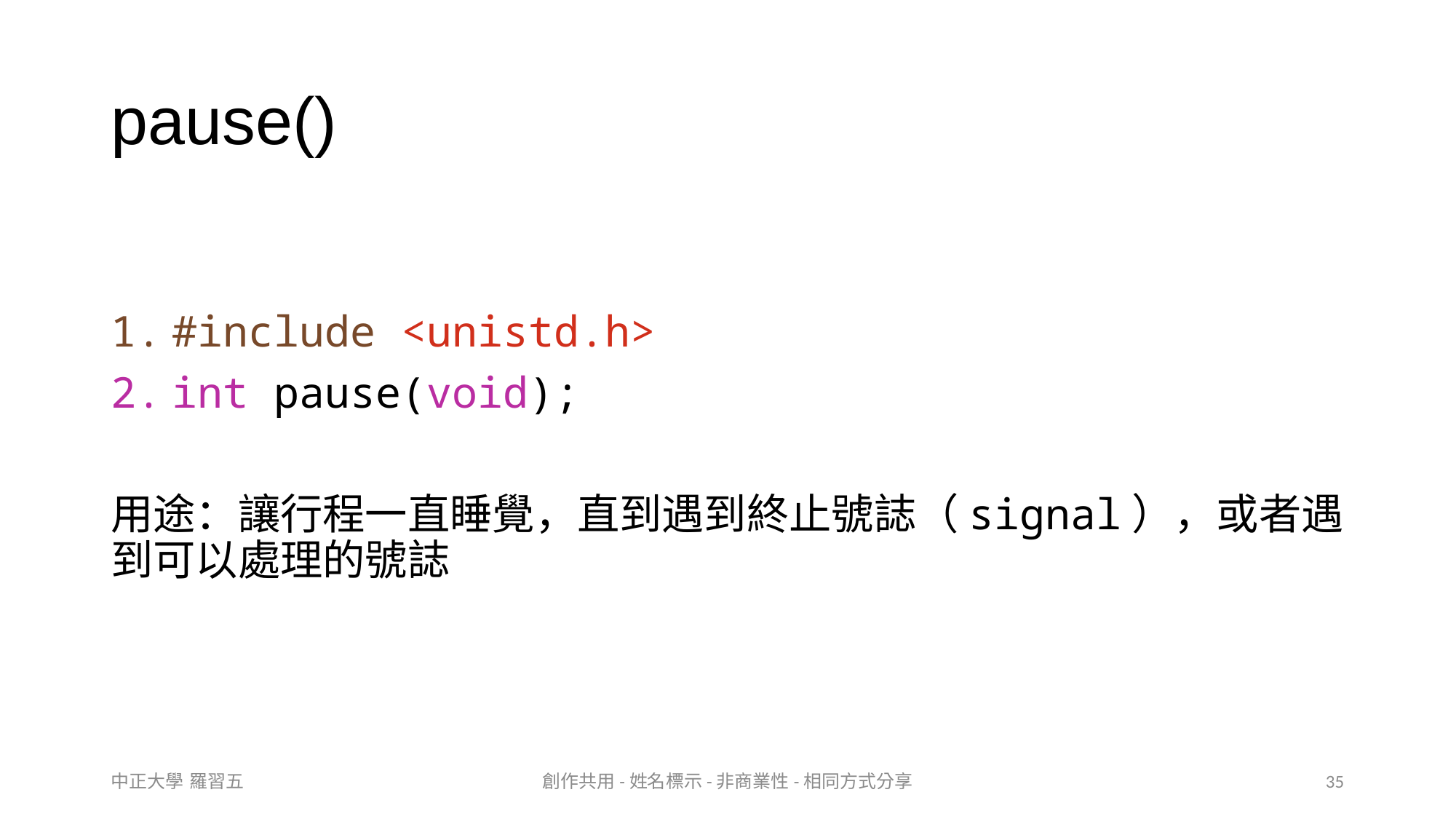

# pause()
#include <unistd.h>
int pause(void);

用途：讓行程一直睡覺，直到遇到終止號誌（signal），或者遇到可以處理的號誌

中正大學 羅習五
創作共用-姓名標示-非商業性-相同方式分享
35